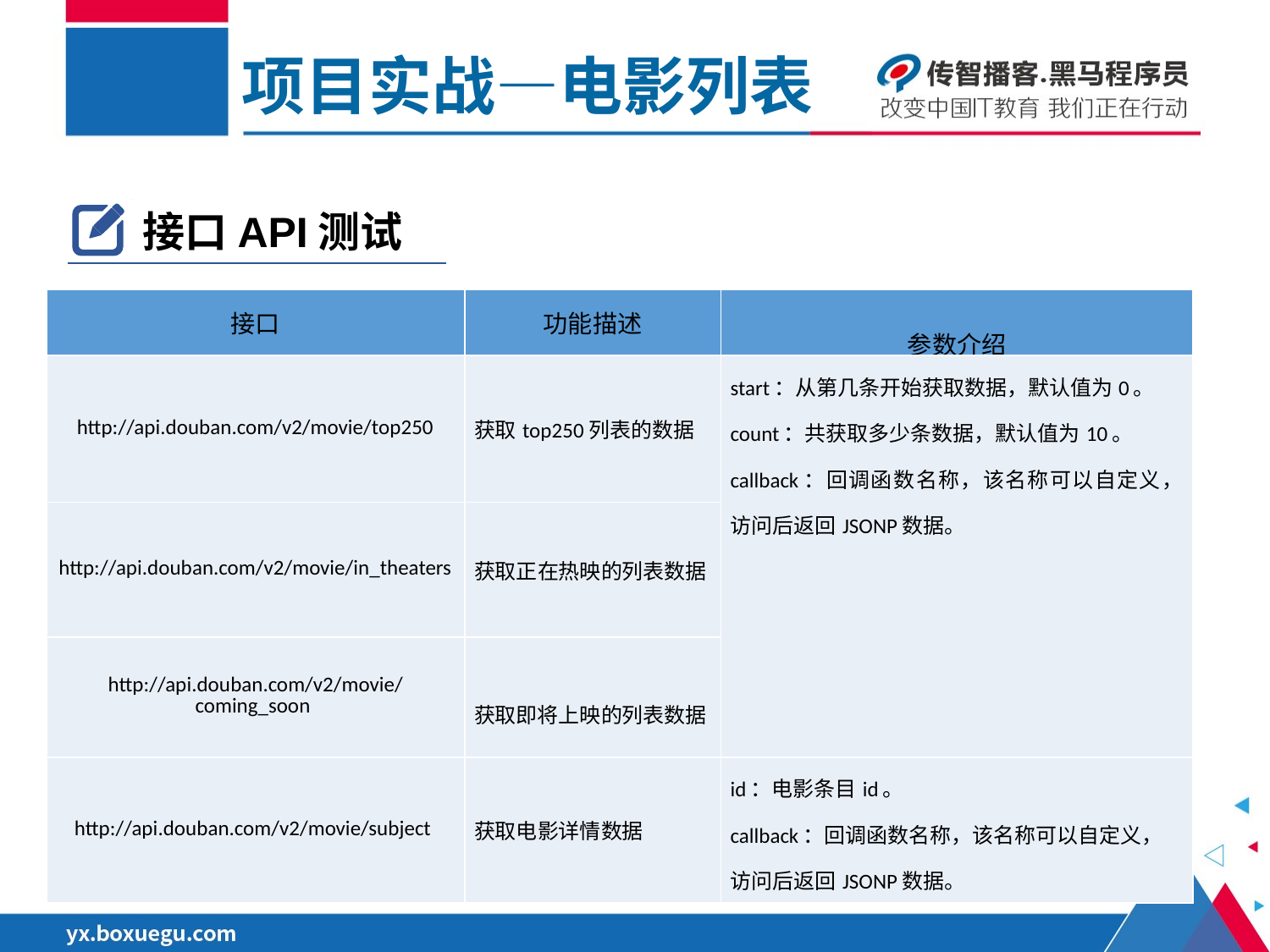

项目实战—电影列表
接口API测试

| 接口 | 功能描述 | 参数介绍 |
| --- | --- | --- |
| http://api.douban.com/v2/movie/top250 | 获取top250列表的数据 | start：从第几条开始获取数据，默认值为0。 count：共获取多少条数据，默认值为10。 callback：回调函数名称，该名称可以自定义，访问后返回JSONP数据。 |
| http://api.douban.com/v2/movie/in\_theaters | 获取正在热映的列表数据 |  |
| http://api.douban.com/v2/movie/coming\_soon | 获取即将上映的列表数据 |  |
| http://api.douban.com/v2/movie/subject | 获取电影详情数据 | id：电影条目id。 callback：回调函数名称，该名称可以自定义，访问后返回JSONP数据。 |